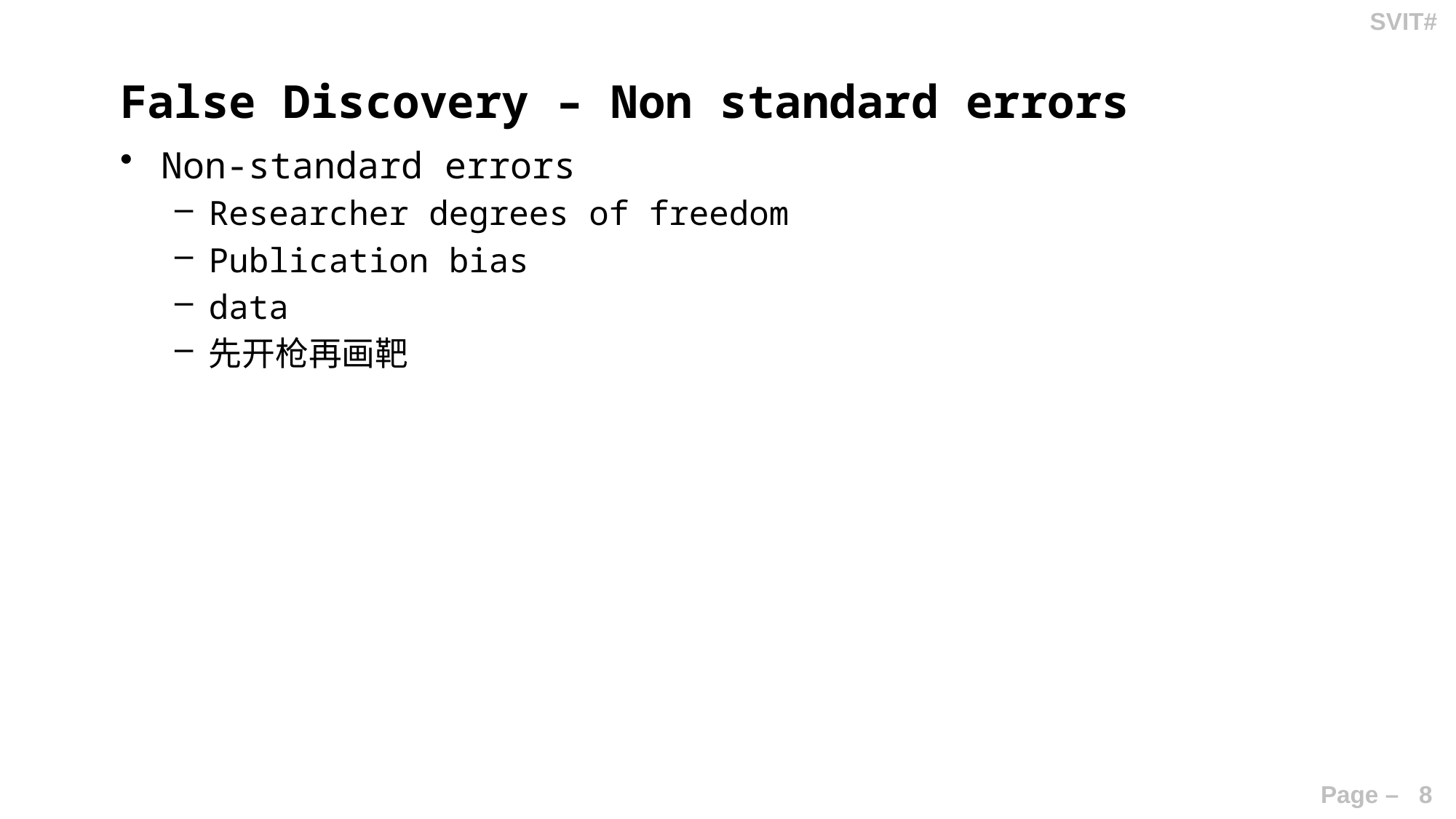

# False Discovery – Non standard errors
Non-standard errors
Researcher degrees of freedom
Publication bias
data
先开枪再画靶